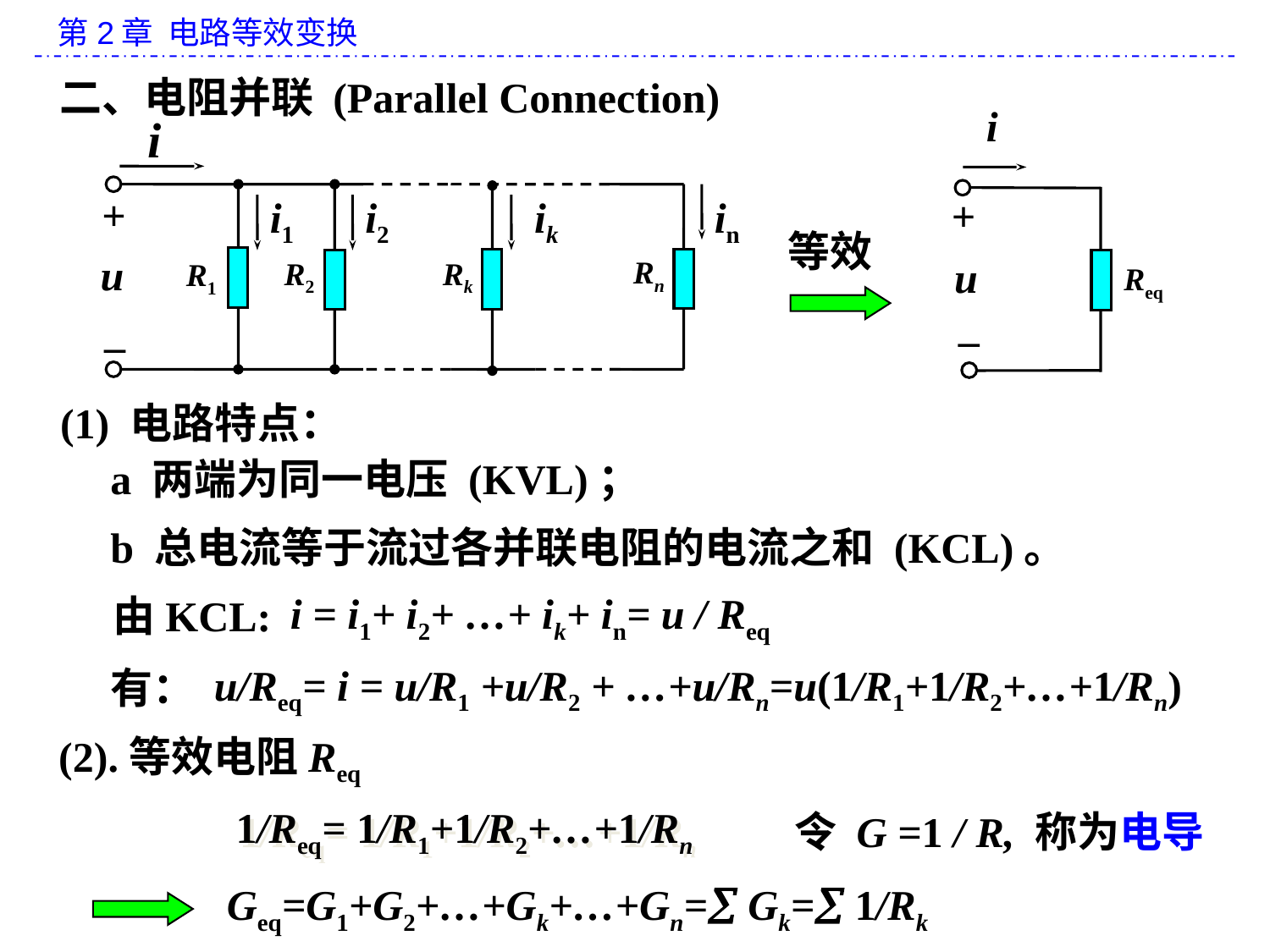

二、电阻并联 (Parallel Connection)
i

+

u
Req

_

i

+

i1
i2

ik

in

u
Rn
R2
Rk
R1

_

等效

(1) 电路特点：
a 两端为同一电压 (KVL)；
b 总电流等于流过各并联电阻的电流之和 (KCL)。
i = i1+ i2+ …+ ik+ in= u / Req
由KCL:
u/Req= i = u/R1 +u/R2 + …+u/Rn=u(1/R1+1/R2+…+1/Rn)
有：
(2).等效电阻Req
1/Req= 1/R1+1/R2+…+1/Rn
令 G =1 / R, 称为电导
Geq=G1+G2+…+Gk+…+Gn=∑ Gk=∑ 1/Rk